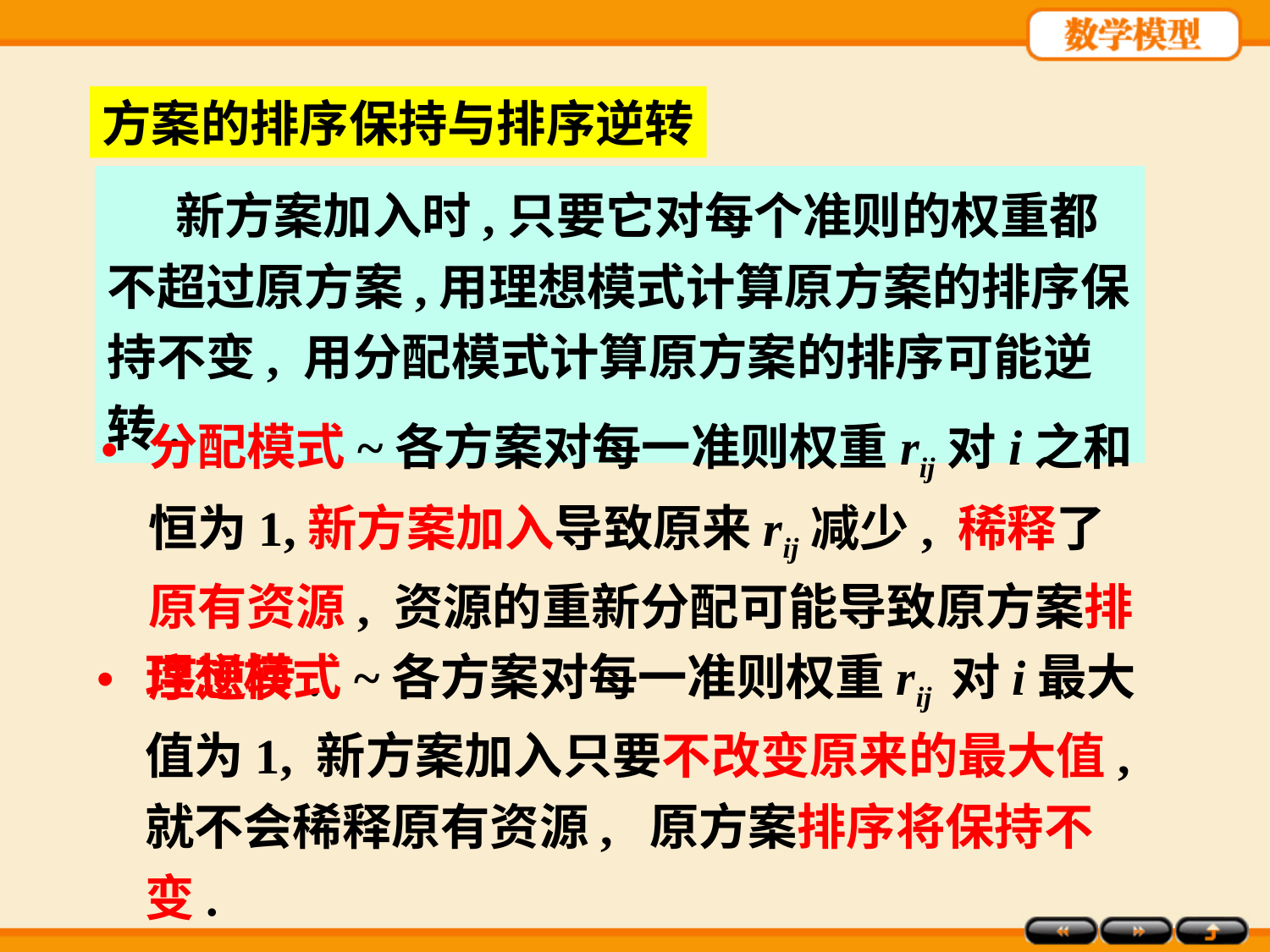

方案的排序保持与排序逆转
     新方案加入时,只要它对每个准则的权重都不超过原方案,用理想模式计算原方案的排序保持不变, 用分配模式计算原方案的排序可能逆转.
分配模式~各方案对每一准则权重rij对i之和恒为1,新方案加入导致原来rij减少, 稀释了原有资源, 资源的重新分配可能导致原方案排序逆转.
理想模式~各方案对每一准则权重rij 对i最大值为1, 新方案加入只要不改变原来的最大值, 就不会稀释原有资源,  原方案排序将保持不变.